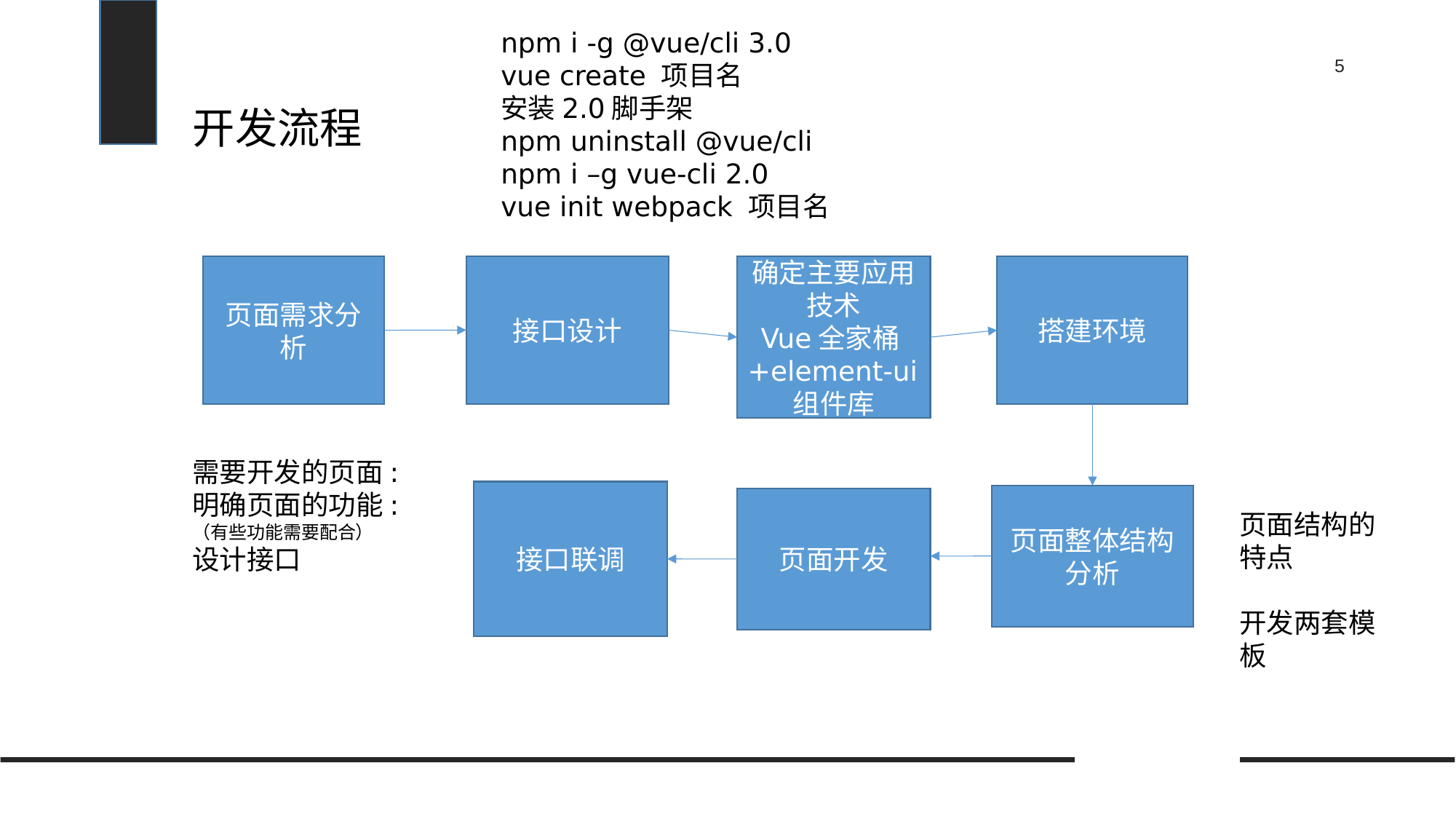

npm i -g @vue/cli 3.0
vue create 项目名
安装2.0脚手架
npm uninstall @vue/cli
npm i –g vue-cli 2.0
vue init webpack 项目名

# 开发流程
确定主要应用技术
Vue全家桶+element-ui组件库
页面需求分析
接口设计
搭建环境
需要开发的页面:
明确页面的功能:
（有些功能需要配合）
设计接口
接口联调
页面整体结构分析
页面开发
页面结构的特点

开发两套模板